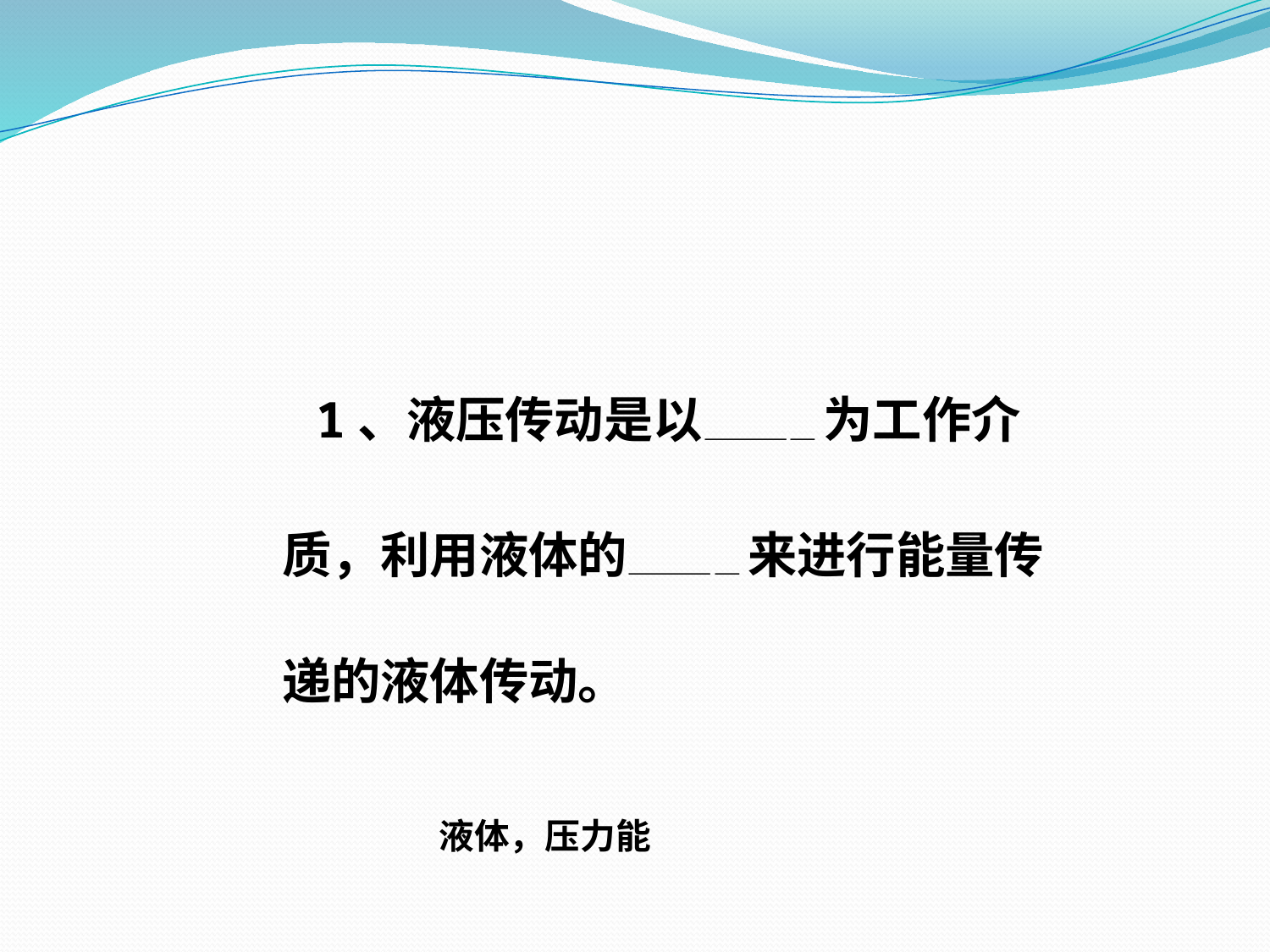

1、液压传动是以———— 为工作介质，利用液体的———— 来进行能量传递的液体传动。
                             液体，压力能